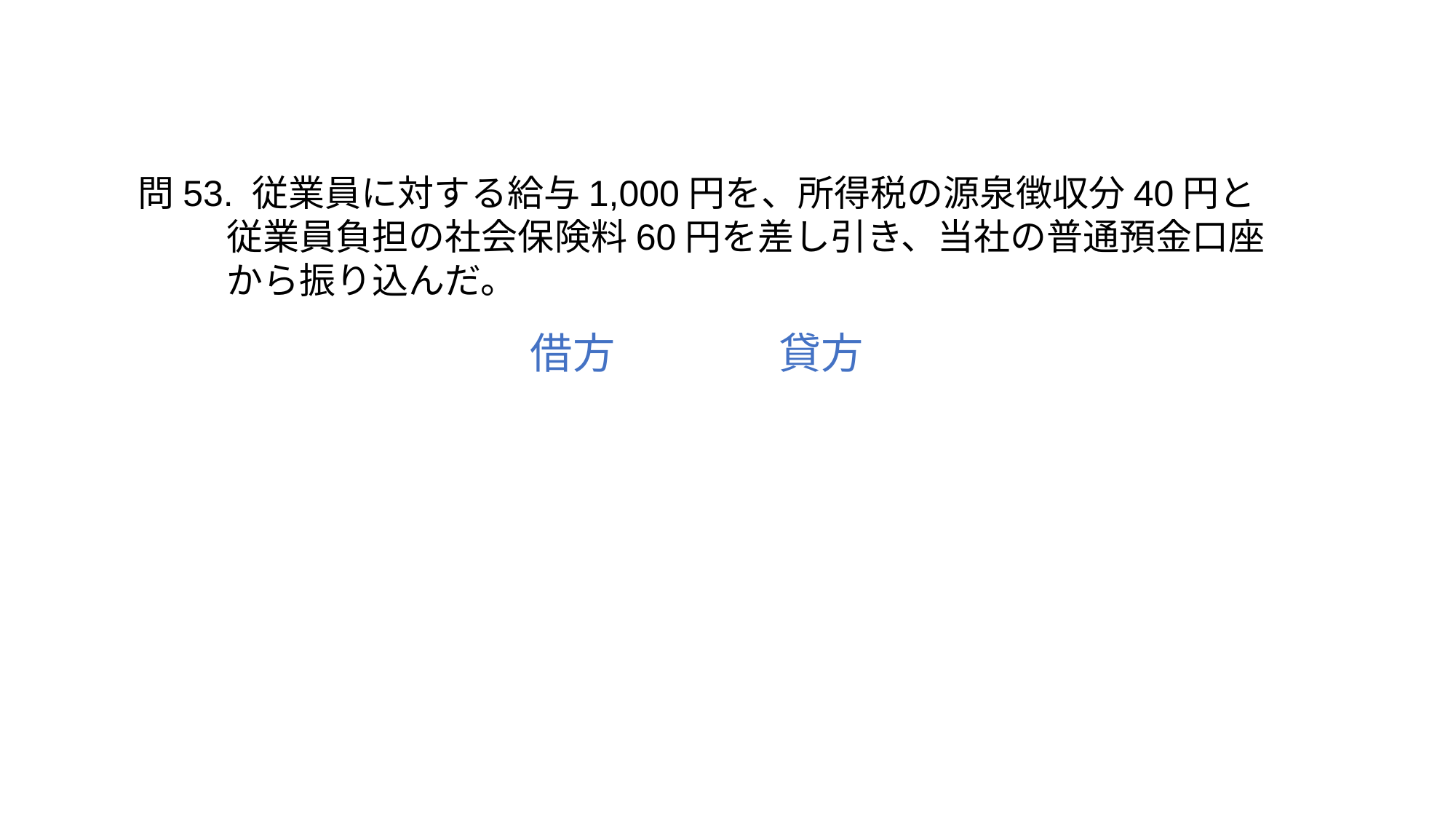

問53. 従業員に対する給与1,000円を、所得税の源泉徴収分40円と
　　  従業員負担の社会保険料60円を差し引き、当社の普通預金口座
　　  から振り込んだ。
借方
貸方